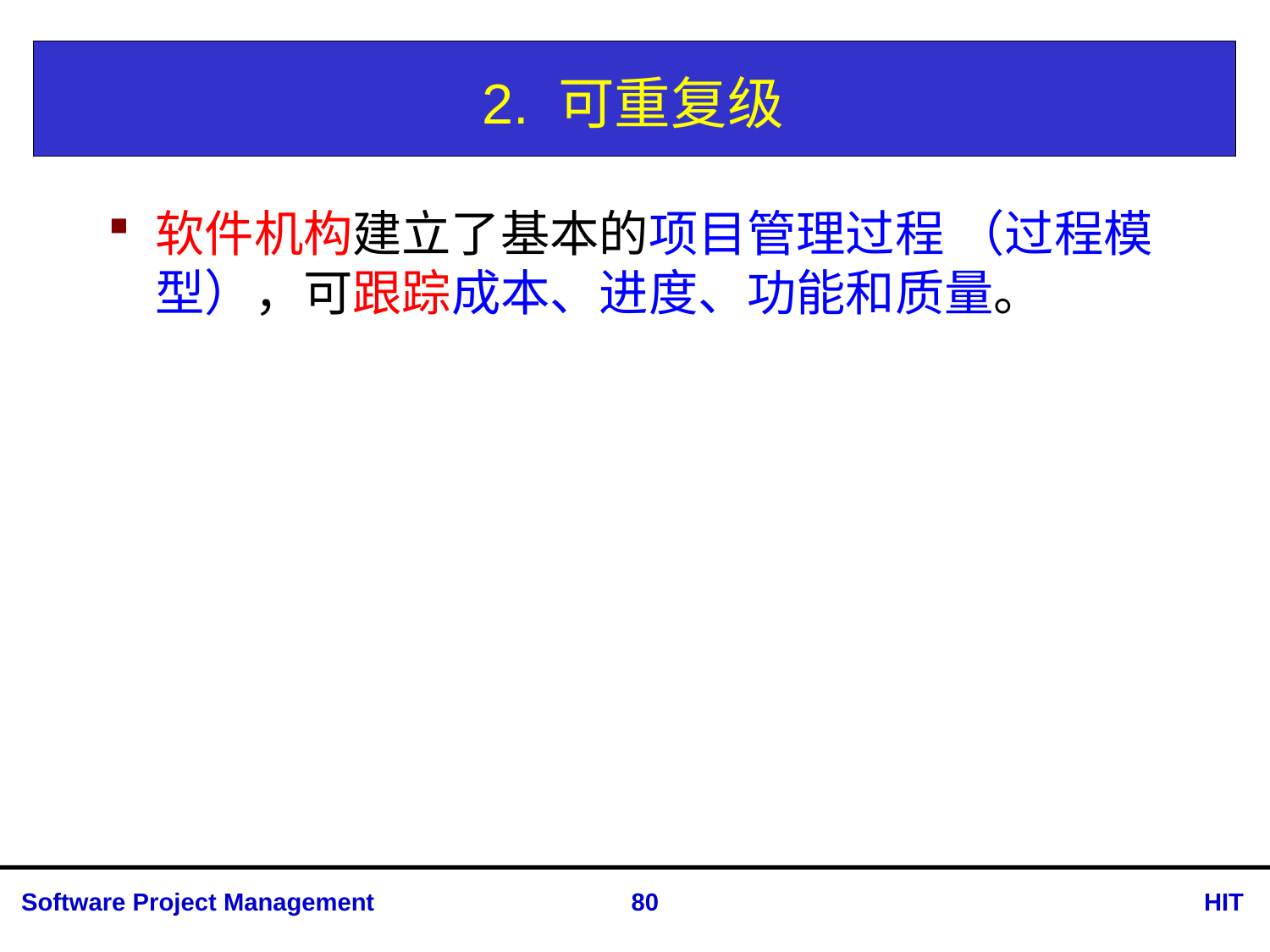

# 2. 可重复级
软件机构建立了基本的项目管理过程 （过程模型），可跟踪成本、进度、功能和质量。